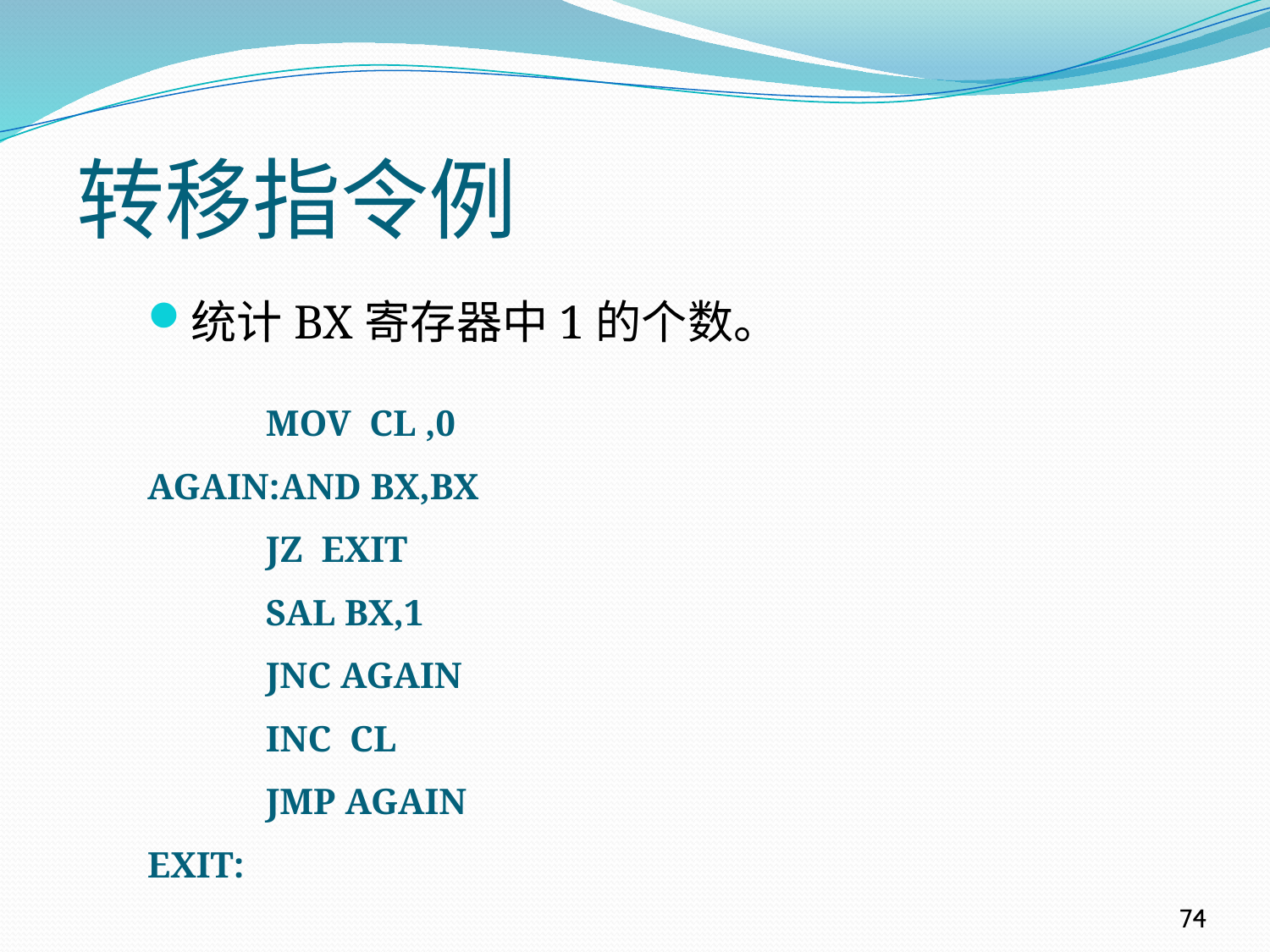

# 转移指令例
统计BX寄存器中1的个数。
             MOV  CL ,0
AGAIN:AND BX,BX
             JZ  EXIT
             SAL BX,1
             JNC AGAIN
             INC  CL
             JMP AGAIN
EXIT:
74